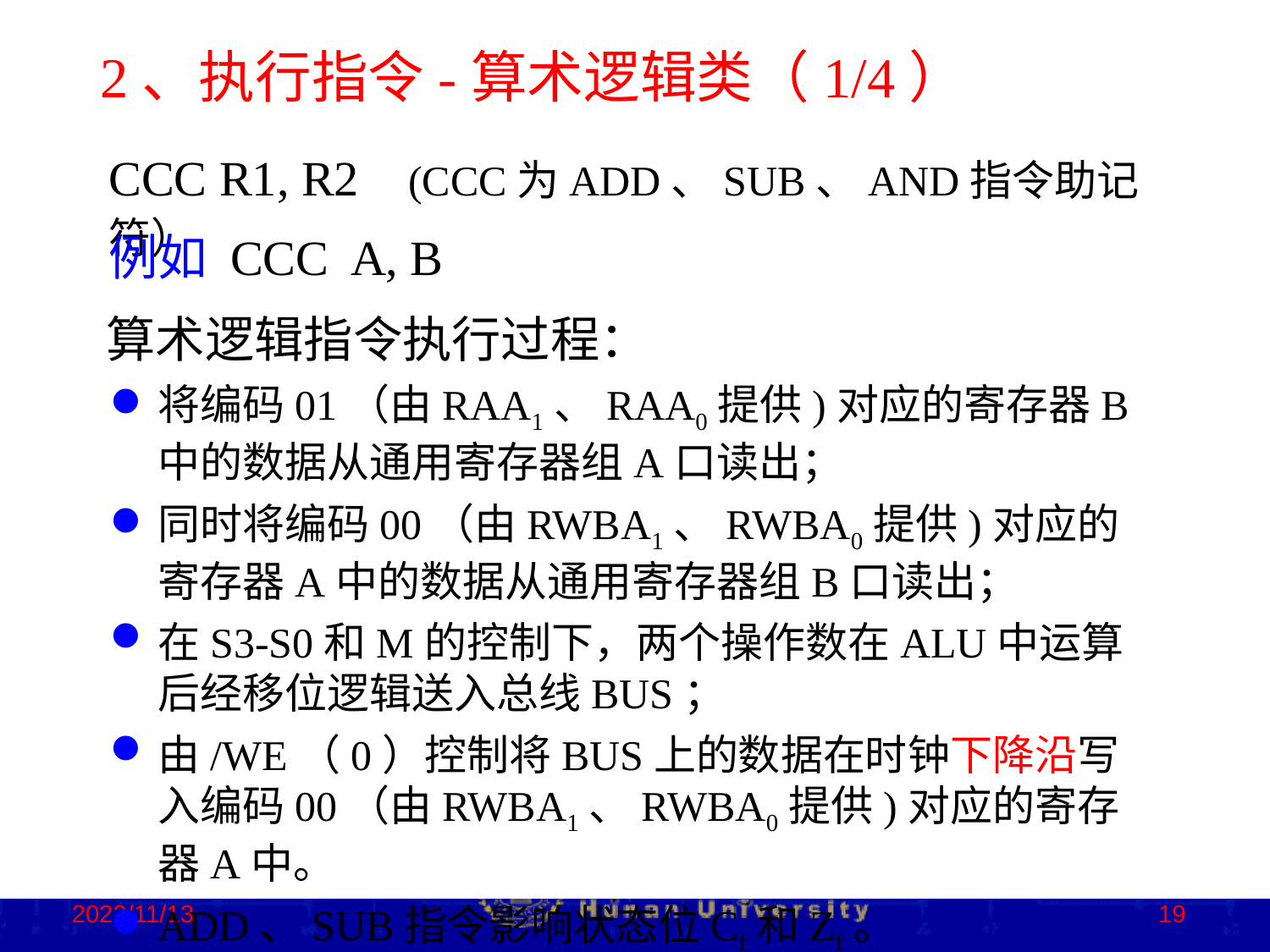

2、执行指令-算术逻辑类（1/4）
CCC R1, R2    (CCC为ADD、SUB、AND指令助记符）

例如 CCC  A, B
 算术逻辑指令执行过程：
将编码01（由RAA1、RAA0提供)对应的寄存器B中的数据从通用寄存器组A口读出；
同时将编码00（由RWBA1、RWBA0提供)对应的寄存器A中的数据从通用寄存器组B口读出；
在S3-S0和M的控制下，两个操作数在ALU中运算后经移位逻辑送入总线BUS；
由/WE（0）控制将BUS上的数据在时钟下降沿写入编码00（由RWBA1、RWBA0提供)对应的寄存器A中。
ADD、SUB指令影响状态位Cf和Zf。
2022/11/13
19